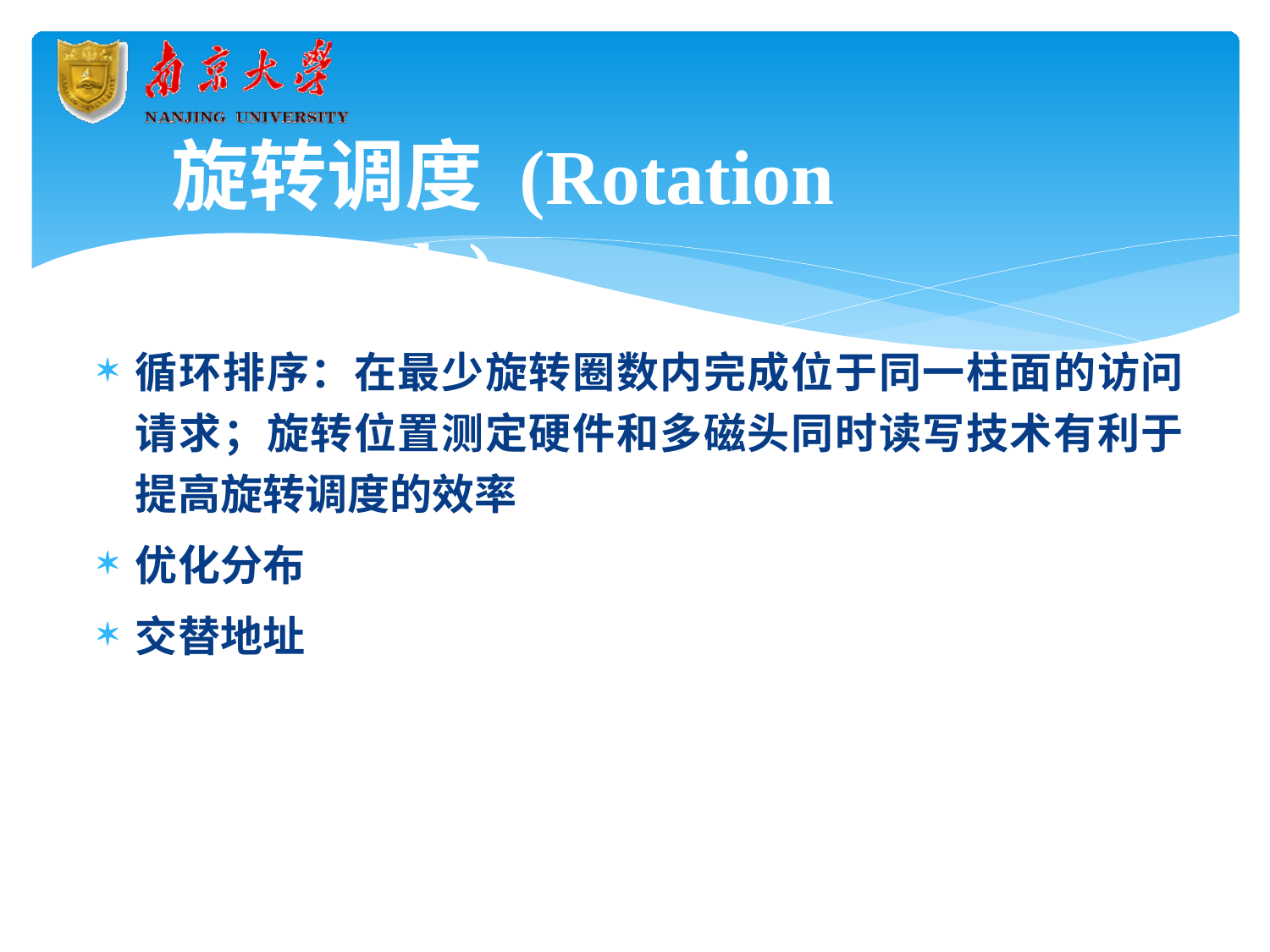

# 旋转调度(Rotation Schedule)
循环排序：在最少旋转圈数内完成位于同一柱面的访问 请求；旋转位置测定硬件和多磁头同时读写技术有利于 提高旋转调度的效率
优化分布
交替地址